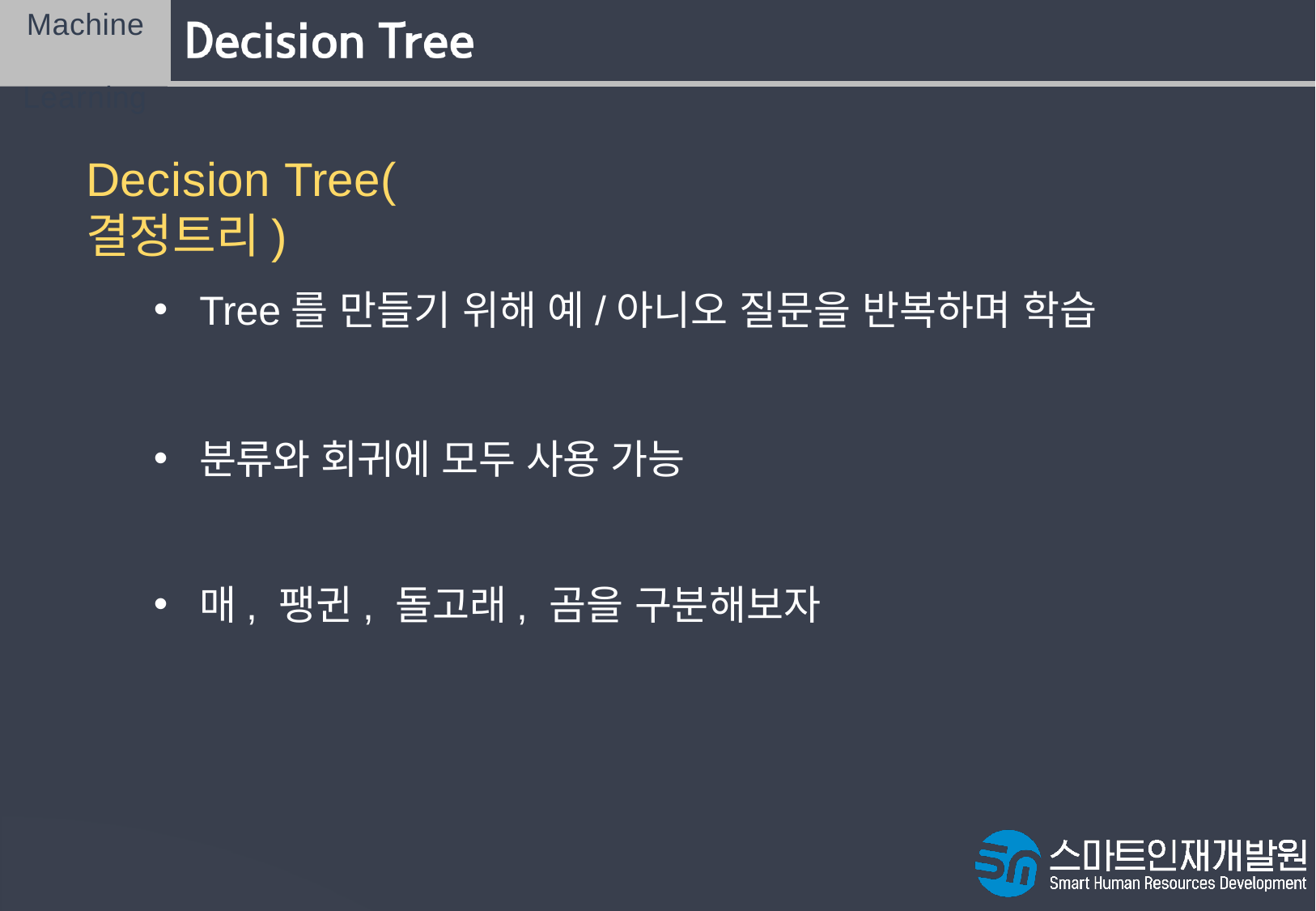

Machine  Learning

# Decision Tree(결정트리)
Tree를 만들기 위해 예/아니오 질문을 반복하며 학습

분류와 회귀에 모두 사용 가능

매, 팽귄, 돌고래, 곰을 구분해보자